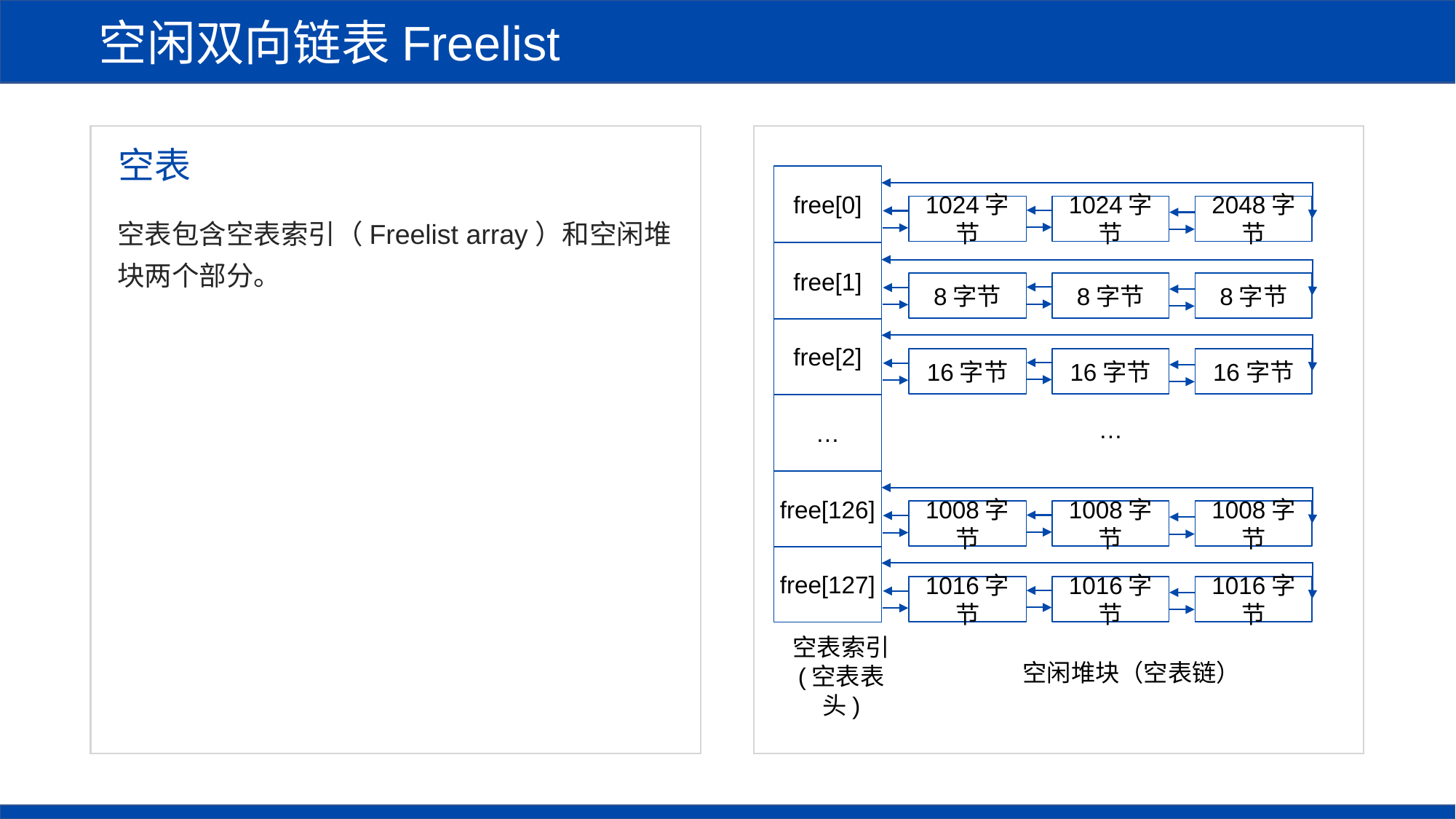

空闲双向链表Freelist

空表
free[0]
1024字节
1024字节
2048字节
空表包含空表索引（Freelist array）和空闲堆块两个部分。

free[1]
8字节
8字节
8字节
free[2]
16字节
16字节
16字节
…
…
free[126]
1008字节
1008字节
1008字节
free[127]
1016字节
1016字节
1016字节
空表索引
(空表表头)
空闲堆块（空表链）